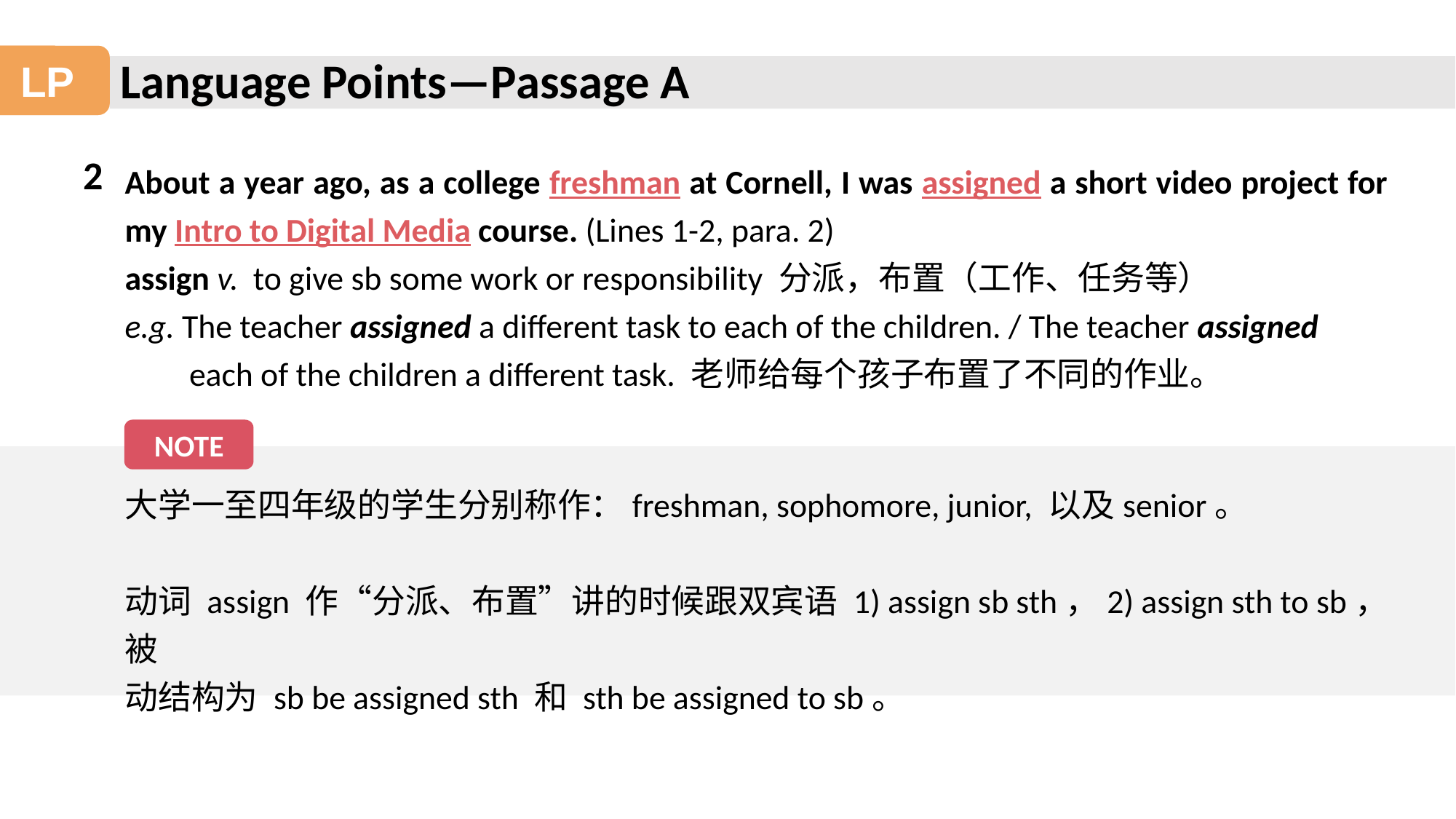

Language Points—Passage A
LP

2
About a year ago, as a college freshman at Cornell, I was assigned a short video project for my Intro to Digital Media course. (Lines 1-2, para. 2)
assign v.  to give sb some work or responsibility 分派，布置（工作、任务等）
e.g. The teacher assigned a different task to each of the children. / The teacher assigned each of the children a different task. 老师给每个孩子布置了不同的作业。

NOTE

大学一至四年级的学生分别称作：freshman, sophomore, junior, 以及senior。

动词 assign 作“分派、布置”讲的时候跟双宾语 1) assign sb sth，2) assign sth to sb，被
动结构为 sb be assigned sth 和 sth be assigned to sb。